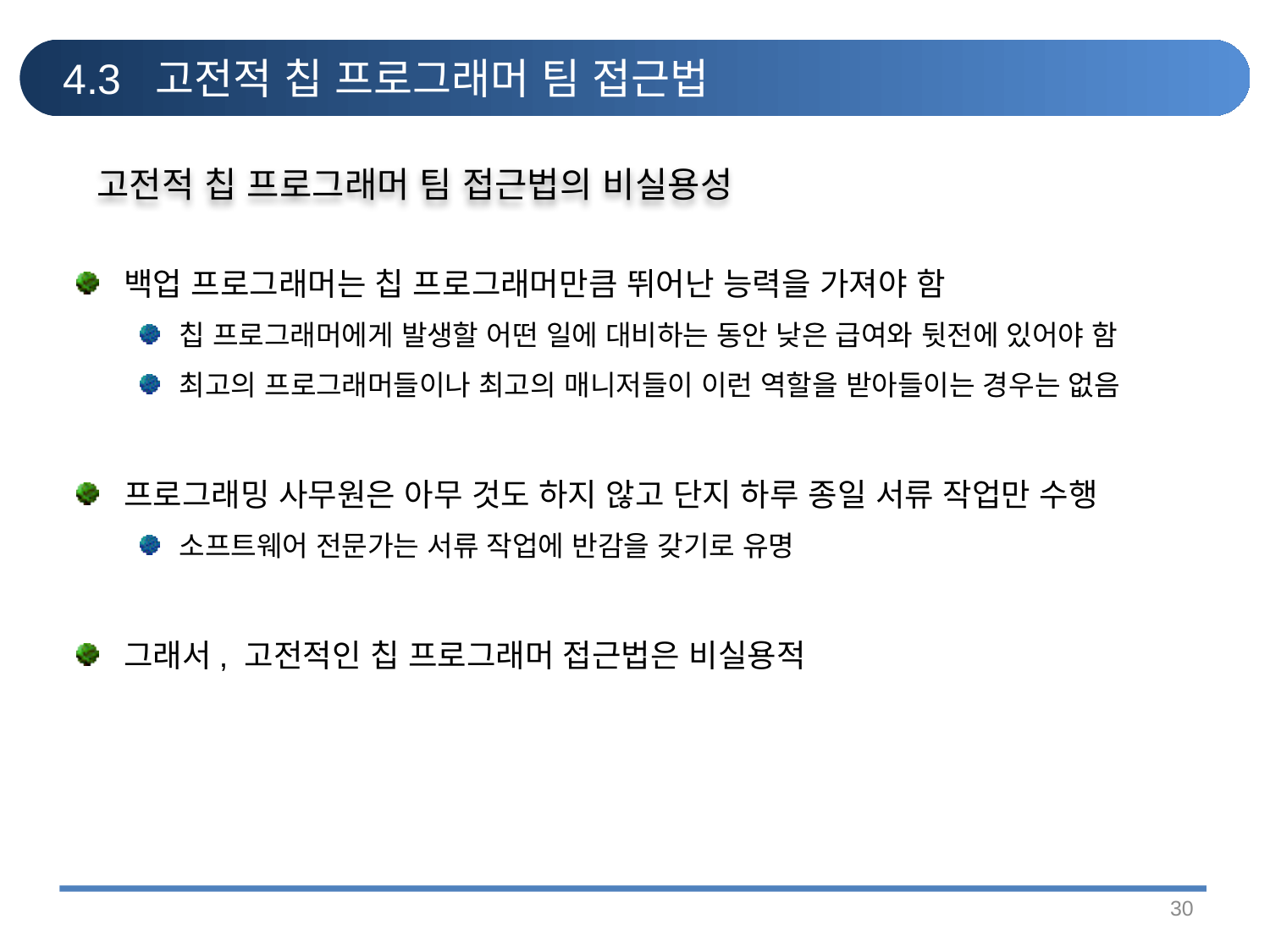

# 4.3  고전적 칩 프로그래머 팀 접근법
고전적 칩 프로그래머 팀 접근법의 비실용성
백업 프로그래머는 칩 프로그래머만큼 뛰어난 능력을 가져야 함
칩 프로그래머에게 발생할 어떤 일에 대비하는 동안 낮은 급여와 뒷전에 있어야 함
최고의 프로그래머들이나 최고의 매니저들이 이런 역할을 받아들이는 경우는 없음

프로그래밍 사무원은 아무 것도 하지 않고 단지 하루 종일 서류 작업만 수행
소프트웨어 전문가는 서류 작업에 반감을 갖기로 유명

그래서, 고전적인 칩 프로그래머 접근법은 비실용적
30